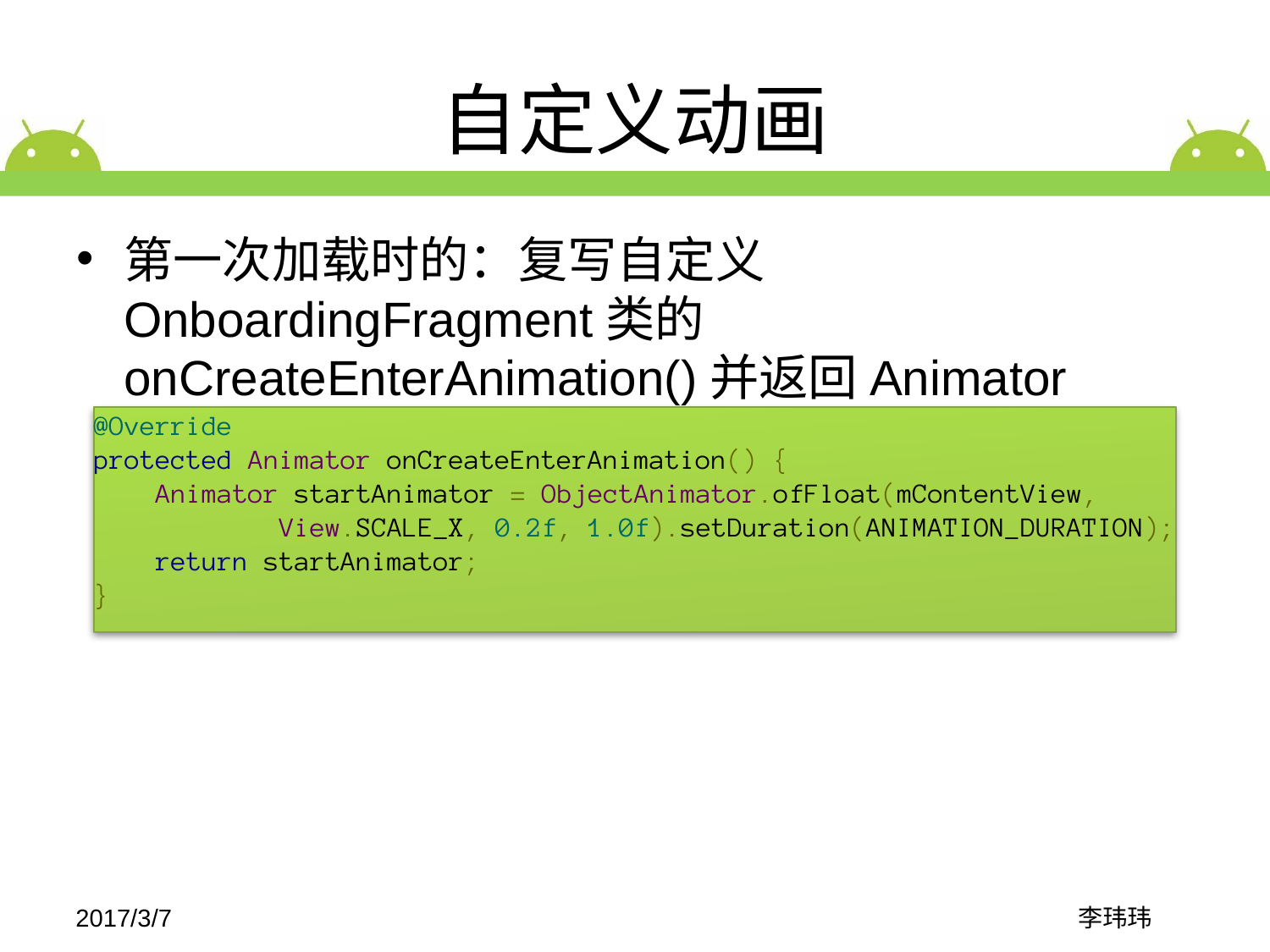

# 自定义动画
第一次加载时的：复写自定义OnboardingFragment类的onCreateEnterAnimation()并返回Animator
@Override
protected Animator onCreateEnterAnimation() {
    Animator startAnimator = ObjectAnimator.ofFloat(mContentView,
            View.SCALE_X, 0.2f, 1.0f).setDuration(ANIMATION_DURATION);
    return startAnimator;
}